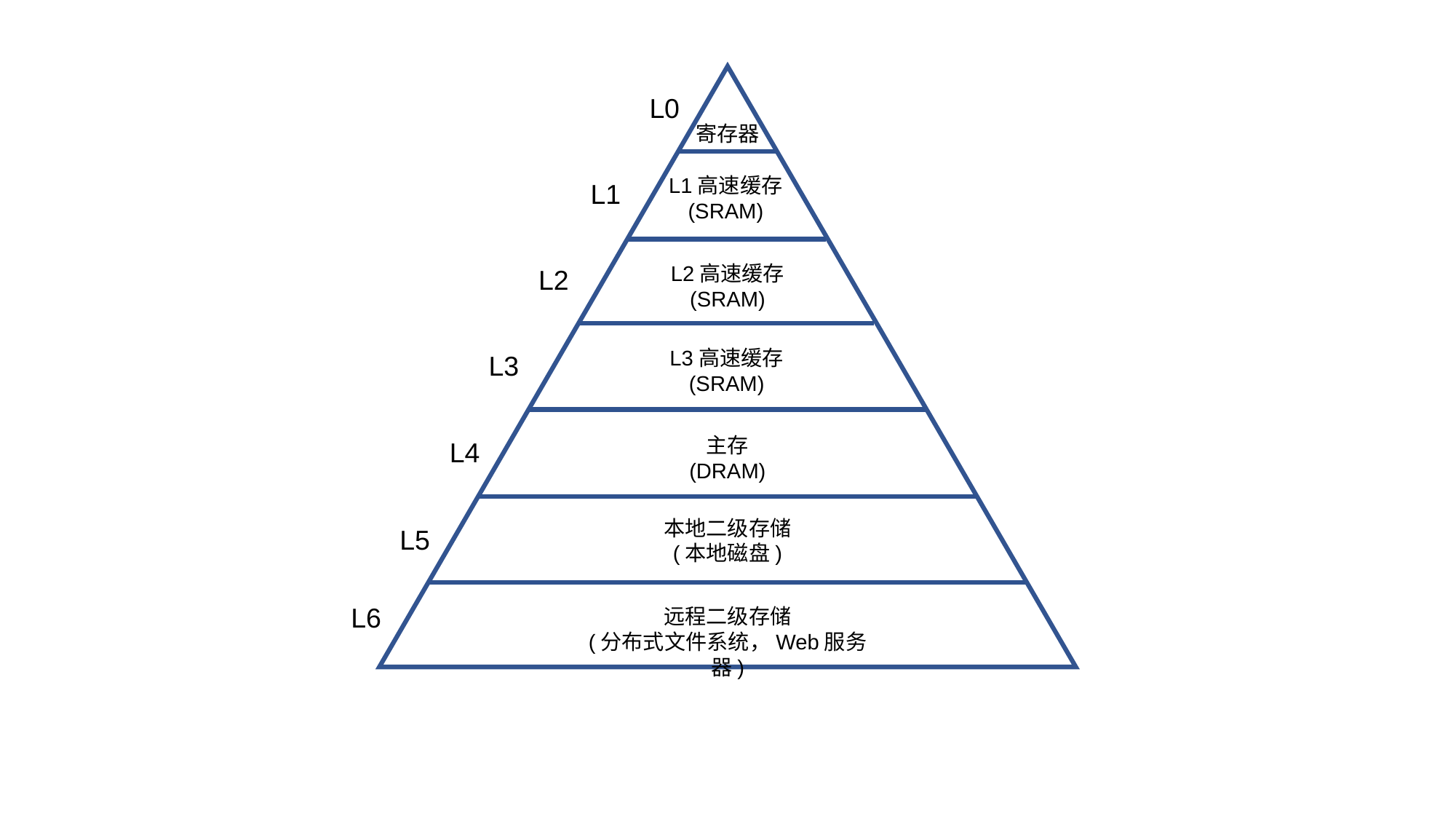

L0
寄存器
L1高速缓存
(SRAM)
L1
L2高速缓存
(SRAM)
L2
L3高速缓存
(SRAM)
L3
主存
(DRAM)
L4
本地二级存储
(本地磁盘)
L5
L6
远程二级存储
(分布式文件系统，Web服务器)